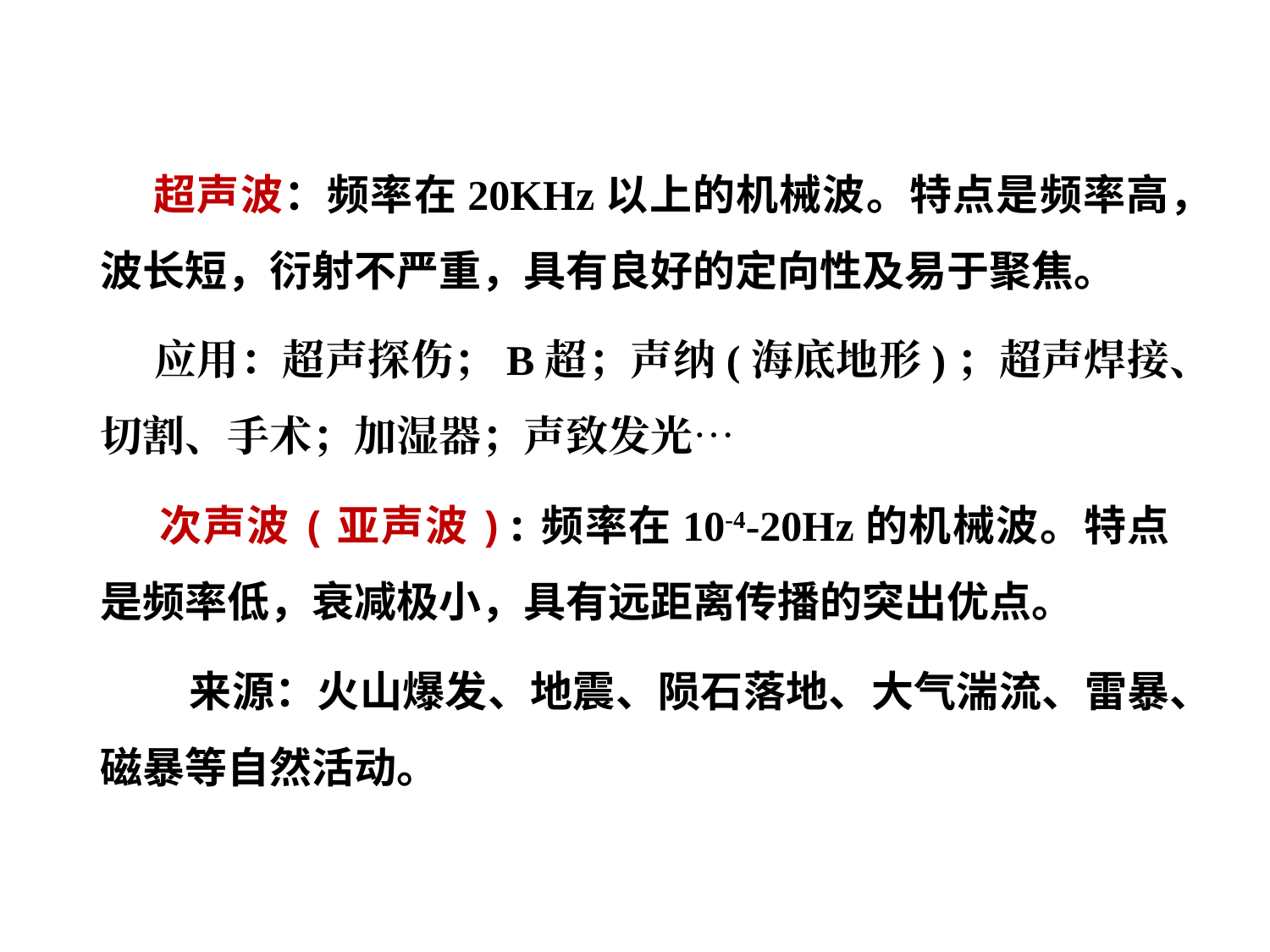

超声波：频率在20KHz以上的机械波。特点是频率高，波长短，衍射不严重，具有良好的定向性及易于聚焦。
    应用：超声探伤；B超；声纳(海底地形)；超声焊接、切割、手术；加湿器；声致发光…
    次声波(亚声波):频率在10-4-20Hz的机械波。特点是频率低，衰减极小，具有远距离传播的突出优点。
        来源：火山爆发、地震、陨石落地、大气湍流、雷暴、磁暴等自然活动。
34